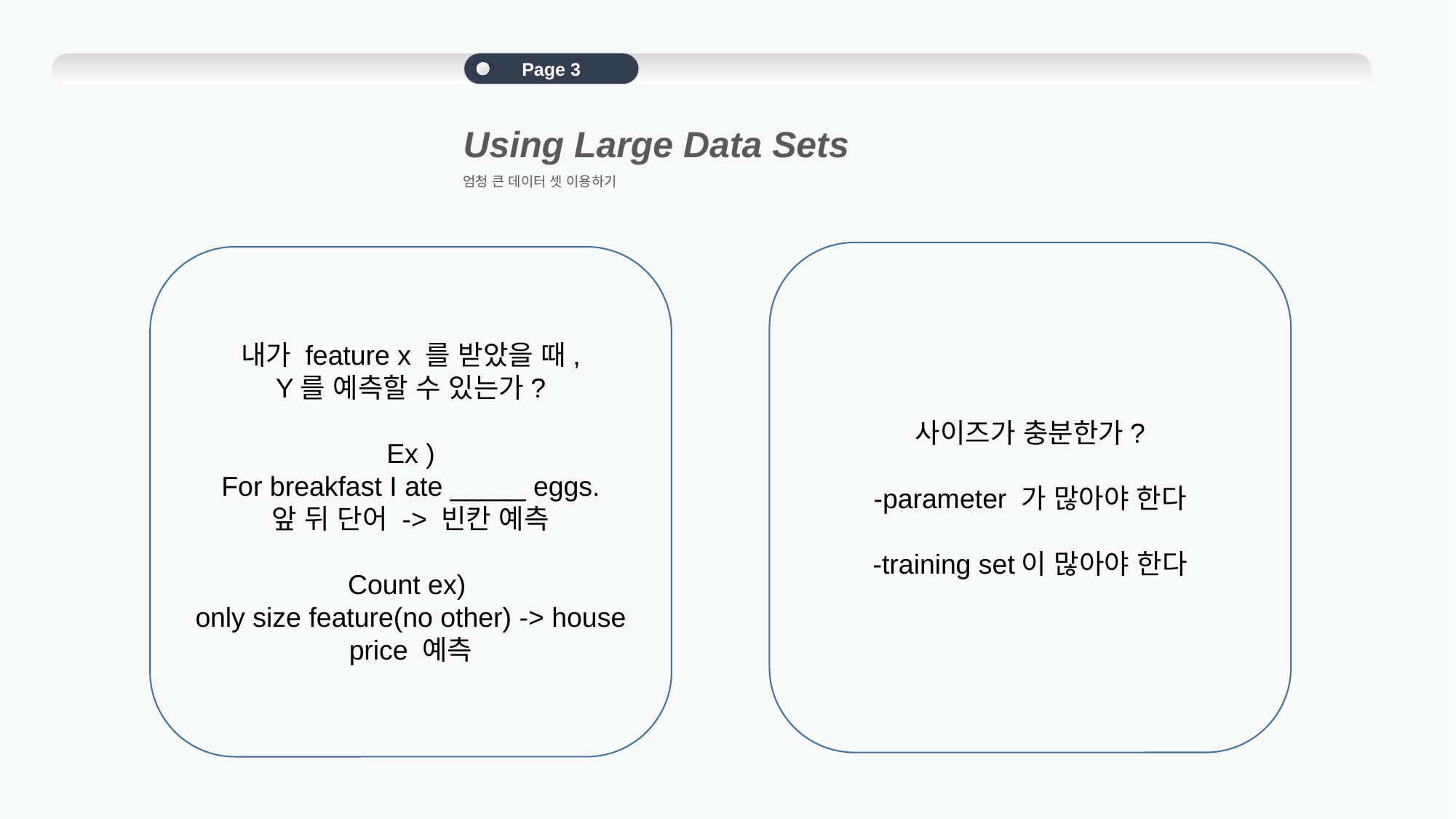

Page 3

Using Large Data Sets
엄청 큰 데이터 셋 이용하기
사이즈가 충분한가?

-parameter 가 많아야 한다

-training set이 많아야 한다
내가 feature x 를 받았을 때,
Y를 예측할 수 있는가?

Ex )
For breakfast I ate _____ eggs.
앞 뒤 단어 -> 빈칸 예측

Count ex)
only size feature(no other) -> house price 예측